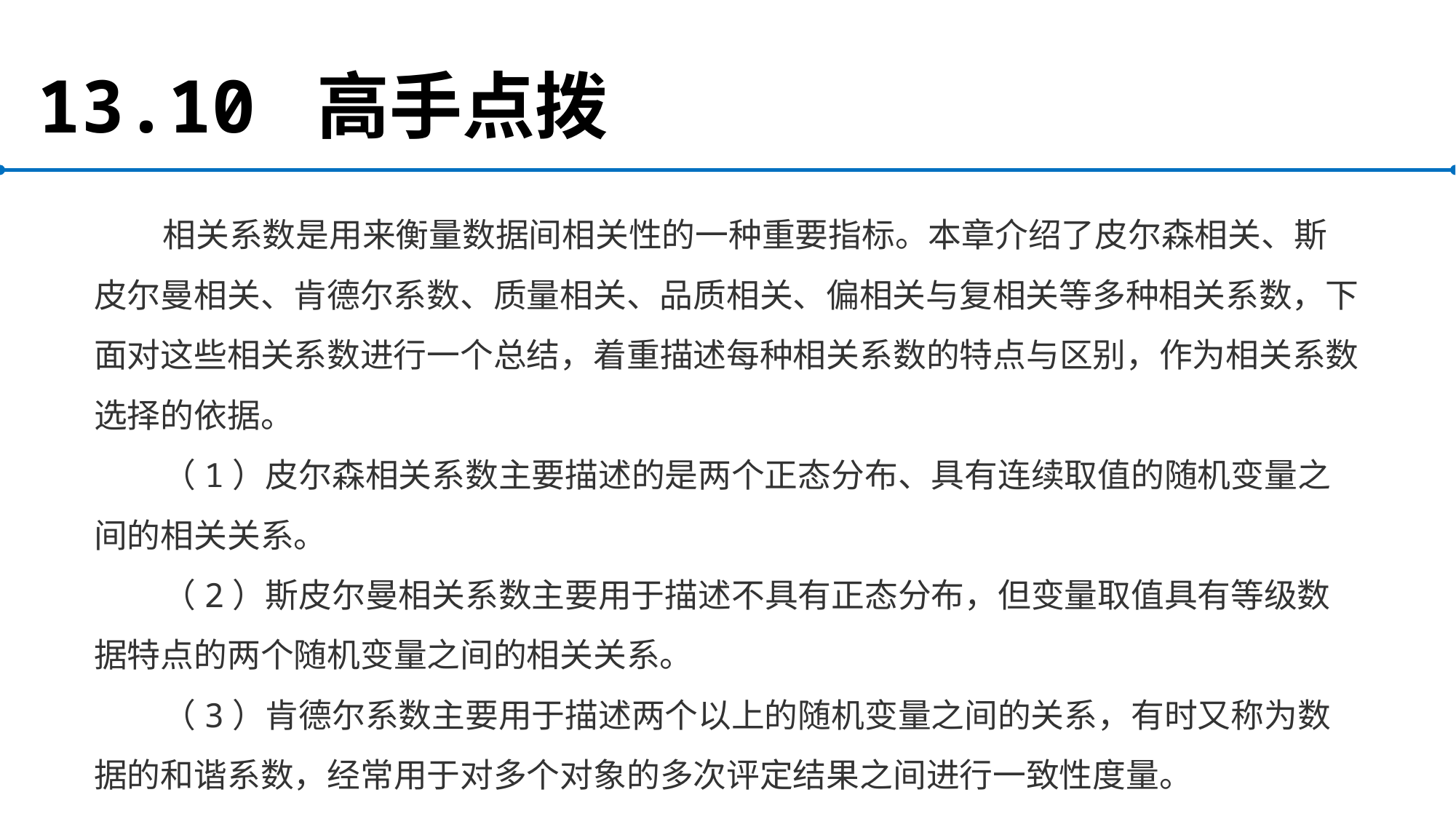

# 13.10 高手点拨
相关系数是用来衡量数据间相关性的一种重要指标。本章介绍了皮尔森相关、斯皮尔曼相关、肯德尔系数、质量相关、品质相关、偏相关与复相关等多种相关系数，下面对这些相关系数进行一个总结，着重描述每种相关系数的特点与区别，作为相关系数选择的依据。
（1）皮尔森相关系数主要描述的是两个正态分布、具有连续取值的随机变量之间的相关关系。
（2）斯皮尔曼相关系数主要用于描述不具有正态分布，但变量取值具有等级数据特点的两个随机变量之间的相关关系。
（3）肯德尔系数主要用于描述两个以上的随机变量之间的关系，有时又称为数据的和谐系数，经常用于对多个对象的多次评定结果之间进行一致性度量。